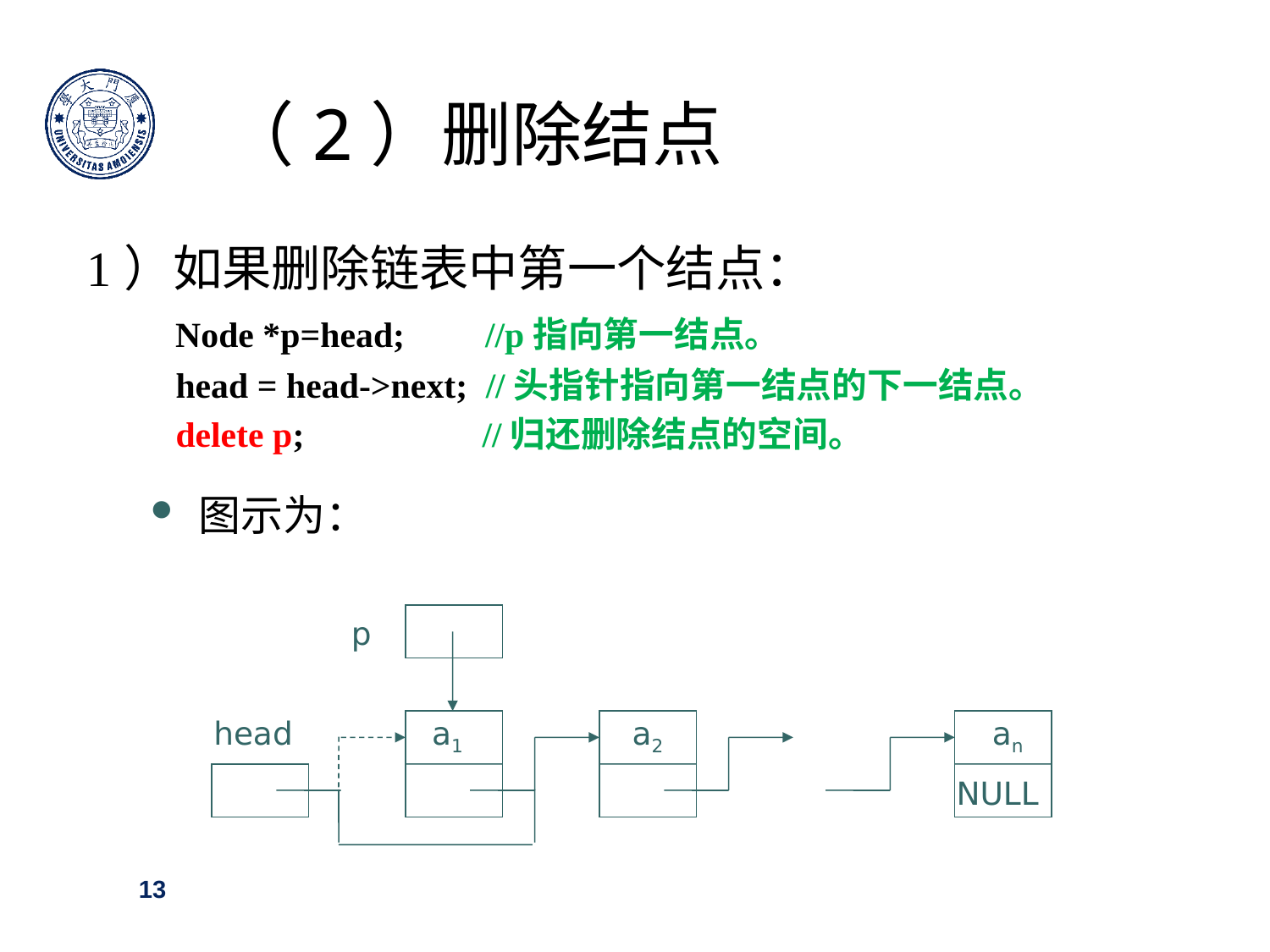

（2）删除结点
1）如果删除链表中第一个结点：
     Node *p=head;         //p指向第一结点。
      head = head->next;  //头指针指向第一结点的下一结点。
      delete p;                    //归还删除结点的空间。
图示为：

p
head
a1
a2
an
NULL
13